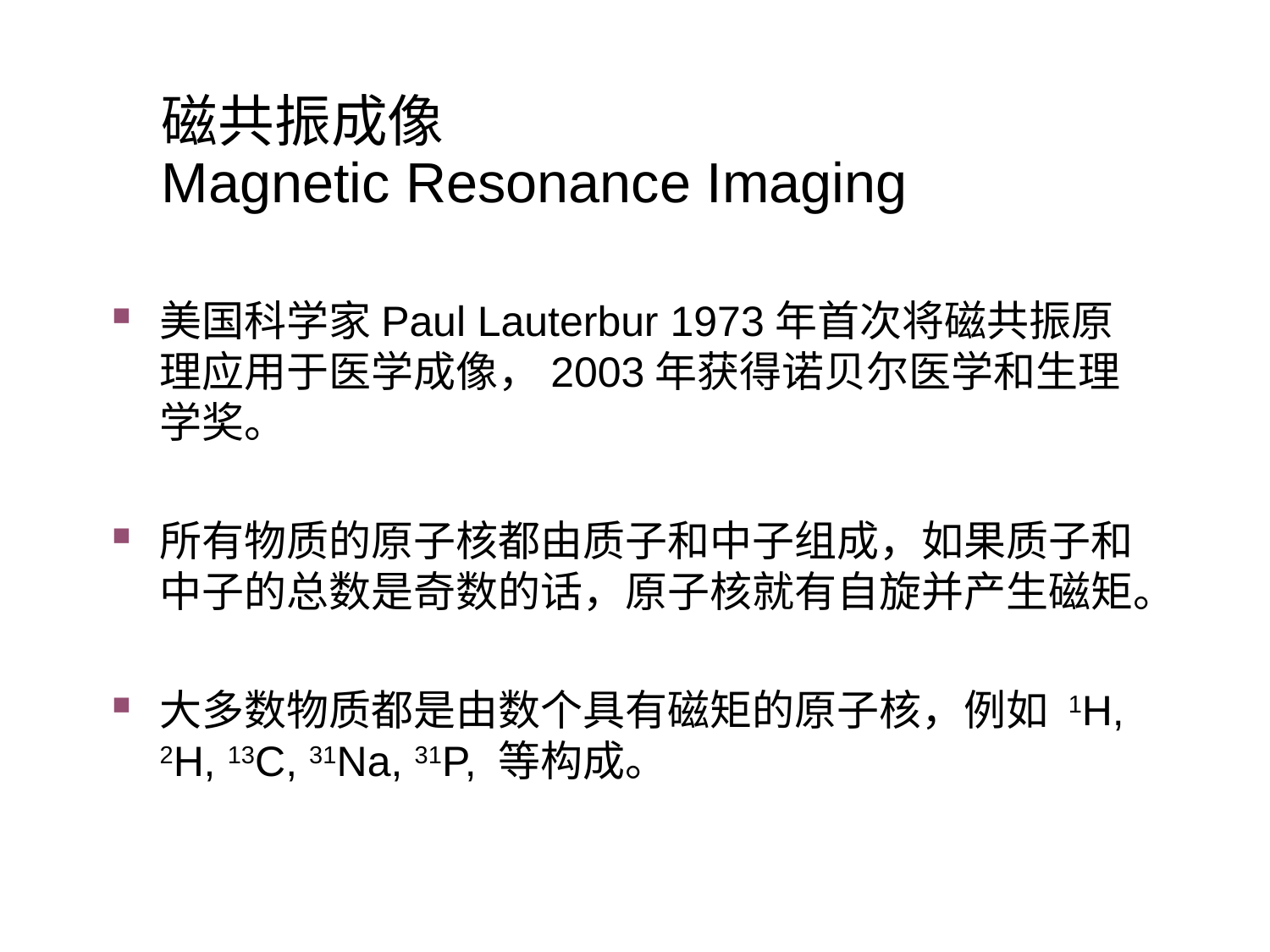

磁共振成像
Magnetic Resonance Imaging
美国科学家Paul Lauterbur 1973年首次将磁共振原理应用于医学成像，2003年获得诺贝尔医学和生理学奖。

所有物质的原子核都由质子和中子组成，如果质子和中子的总数是奇数的话，原子核就有自旋并产生磁矩。

大多数物质都是由数个具有磁矩的原子核，例如 1H, 2H, 13C, 31Na, 31P, 等构成。